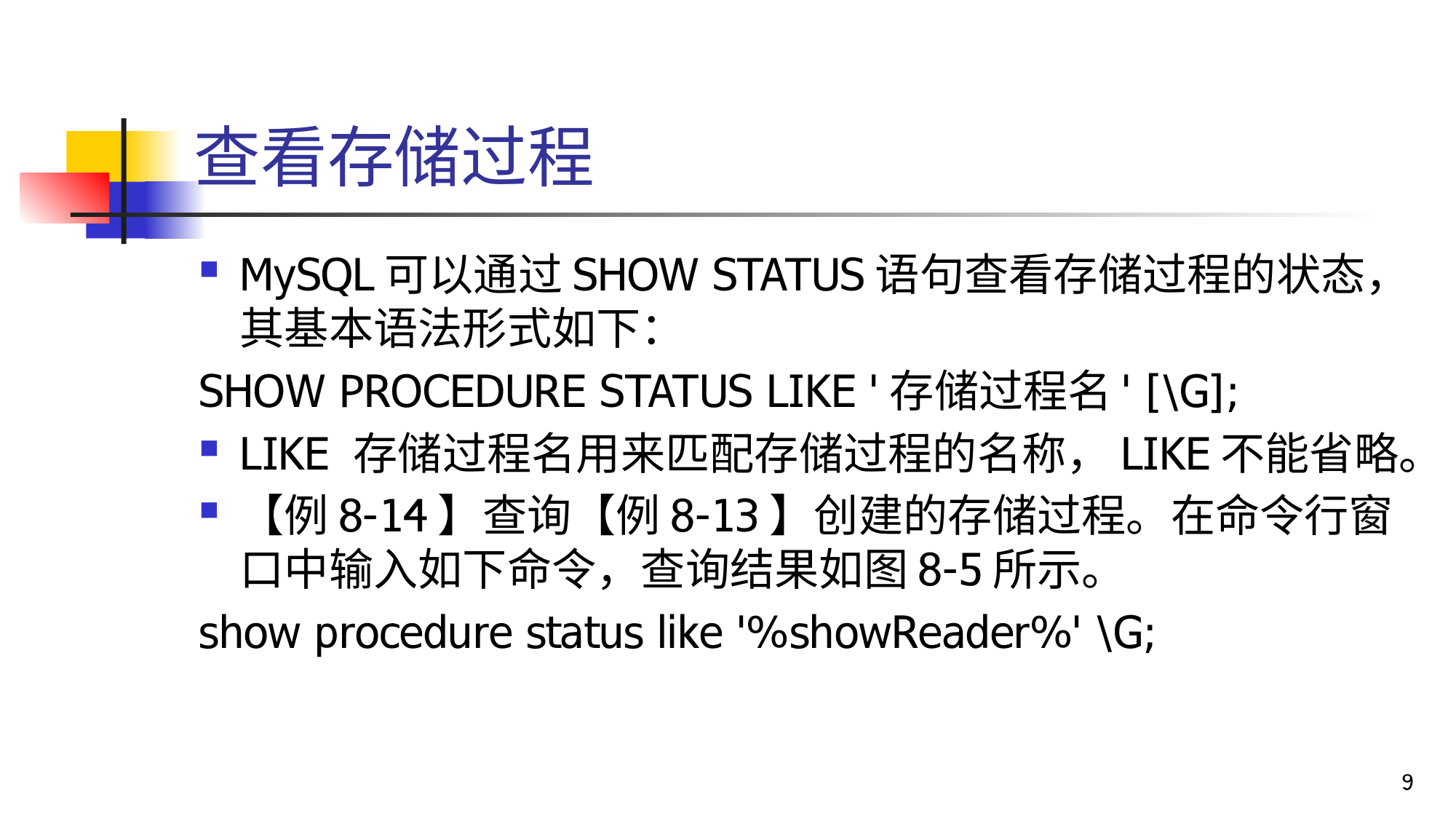

# 查看存储过程
MySQL可以通过SHOW STATUS语句查看存储过程的状态，其基本语法形式如下：
SHOW PROCEDURE STATUS LIKE '存储过程名' [\G];
LIKE 存储过程名用来匹配存储过程的名称，LIKE不能省略。
【例8-14】查询【例8-13】创建的存储过程。在命令行窗口中输入如下命令，查询结果如图8-5所示。
show procedure status like '%showReader%' \G;
9